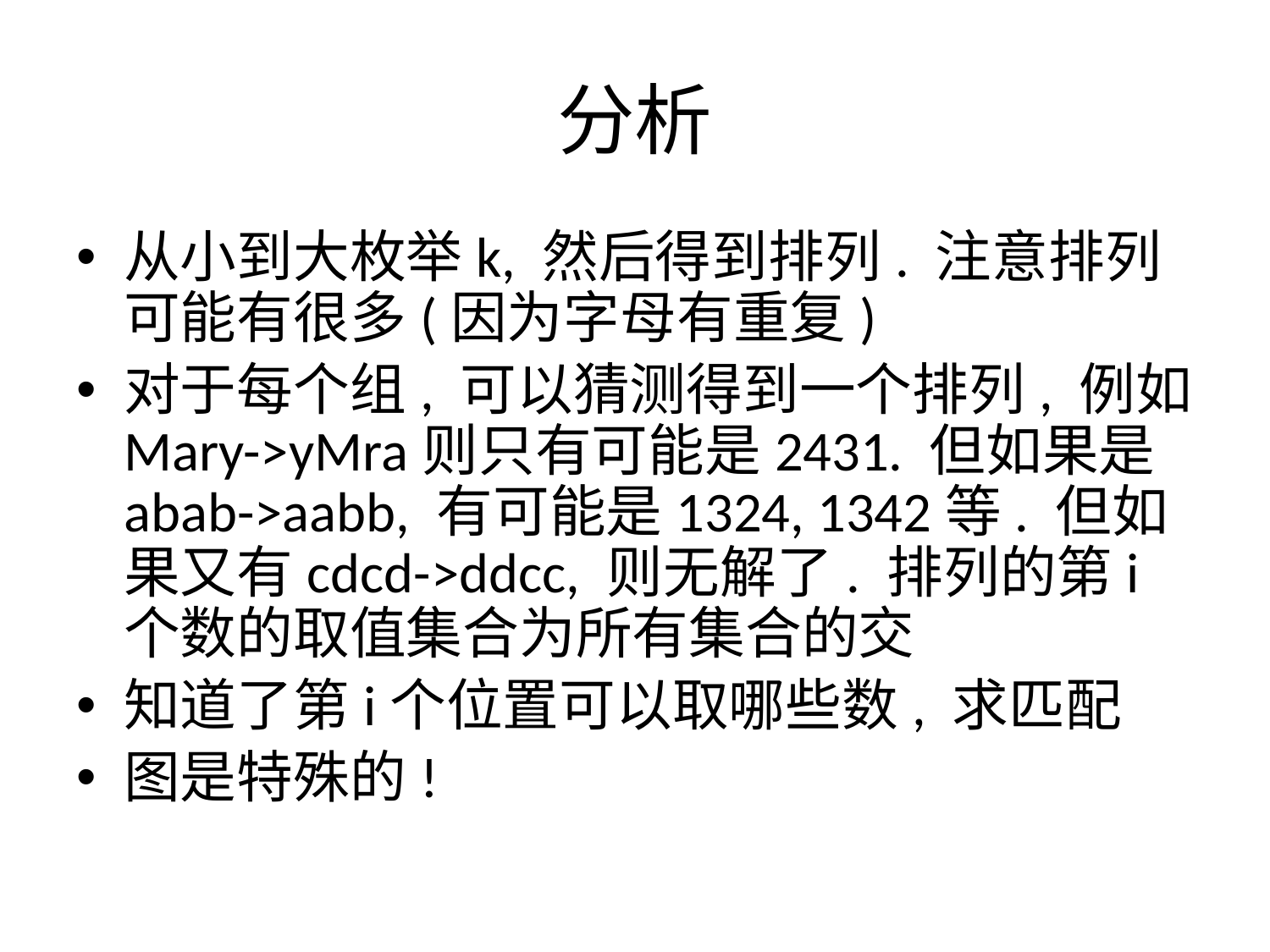

# 分析
从小到大枚举k, 然后得到排列. 注意排列可能有很多(因为字母有重复)
对于每个组, 可以猜测得到一个排列, 例如Mary->yMra则只有可能是2431. 但如果是abab->aabb, 有可能是1324, 1342等. 但如果又有cdcd->ddcc, 则无解了. 排列的第i个数的取值集合为所有集合的交
知道了第i个位置可以取哪些数, 求匹配
图是特殊的!